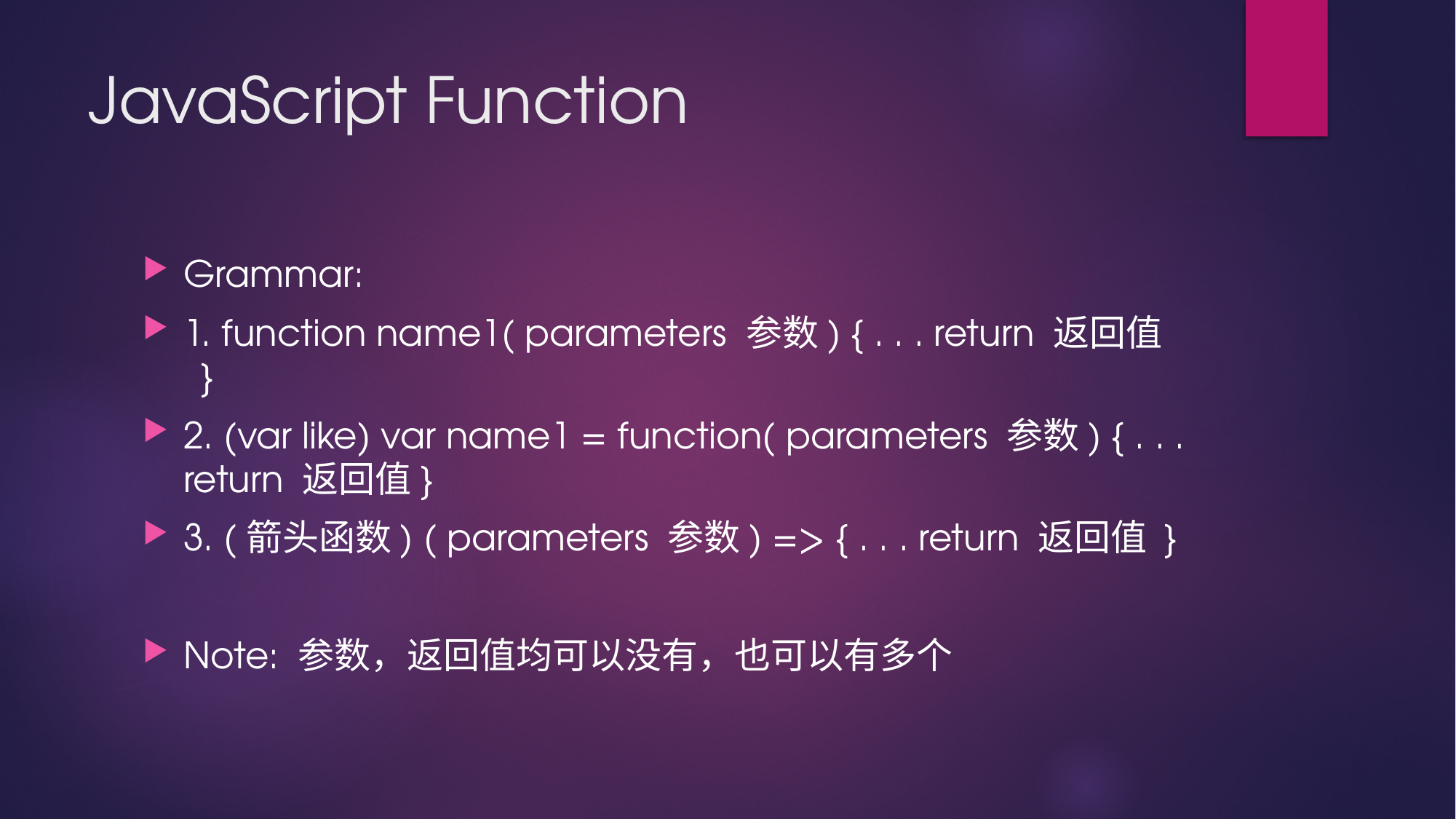

# JavaScript Function
Grammar:
1. function name1( parameters 参数) { . . . return 返回值 }
2. (var like) var name1 = function( parameters 参数) { . . . return 返回值}
3. (箭头函数) ( parameters 参数) => { . . . return 返回值 }

Note: 参数，返回值均可以没有，也可以有多个